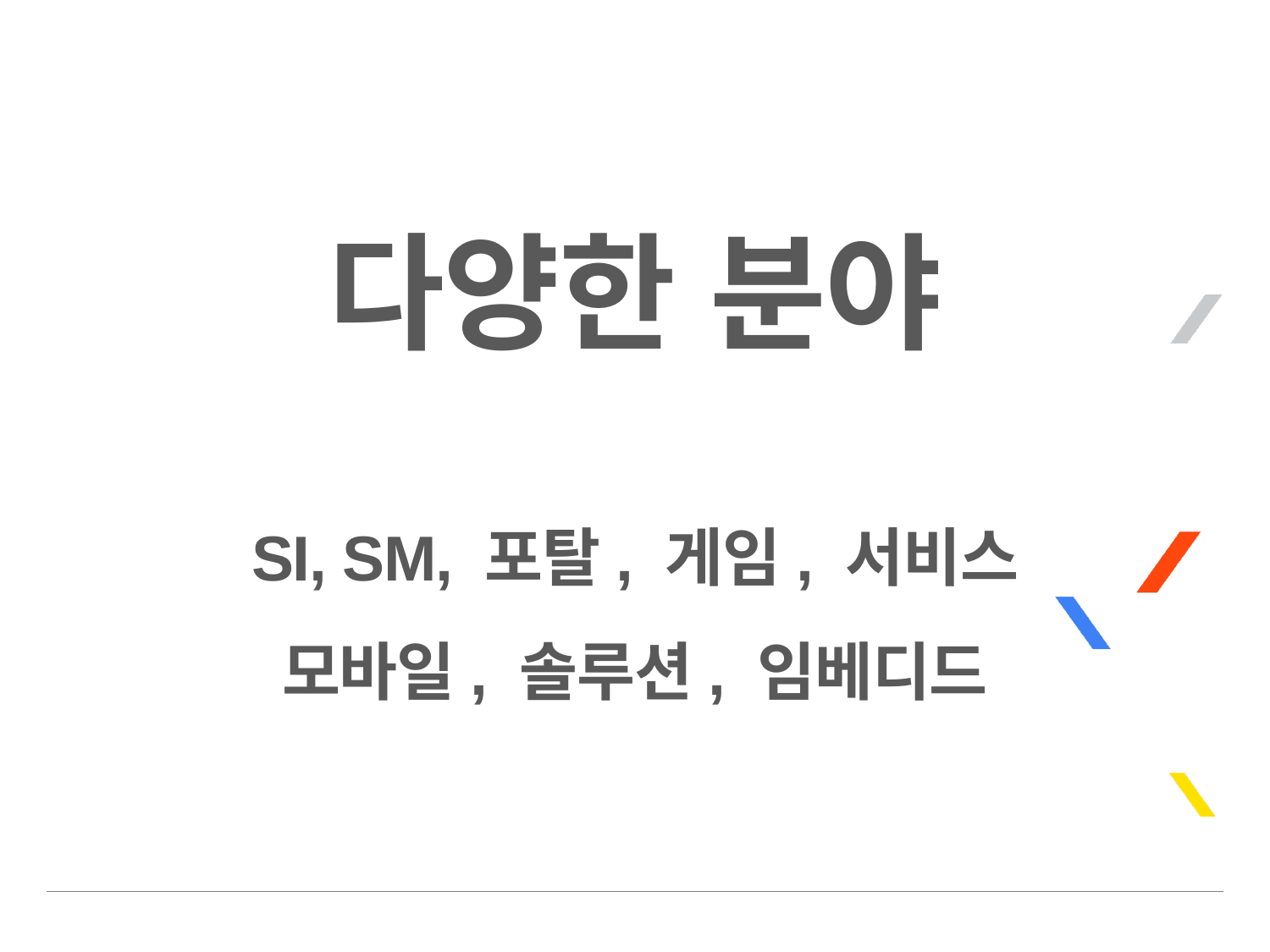

# 다양한 분야 SI, SM, 포탈, 게임, 서비스 모바일, 솔루션, 임베디드